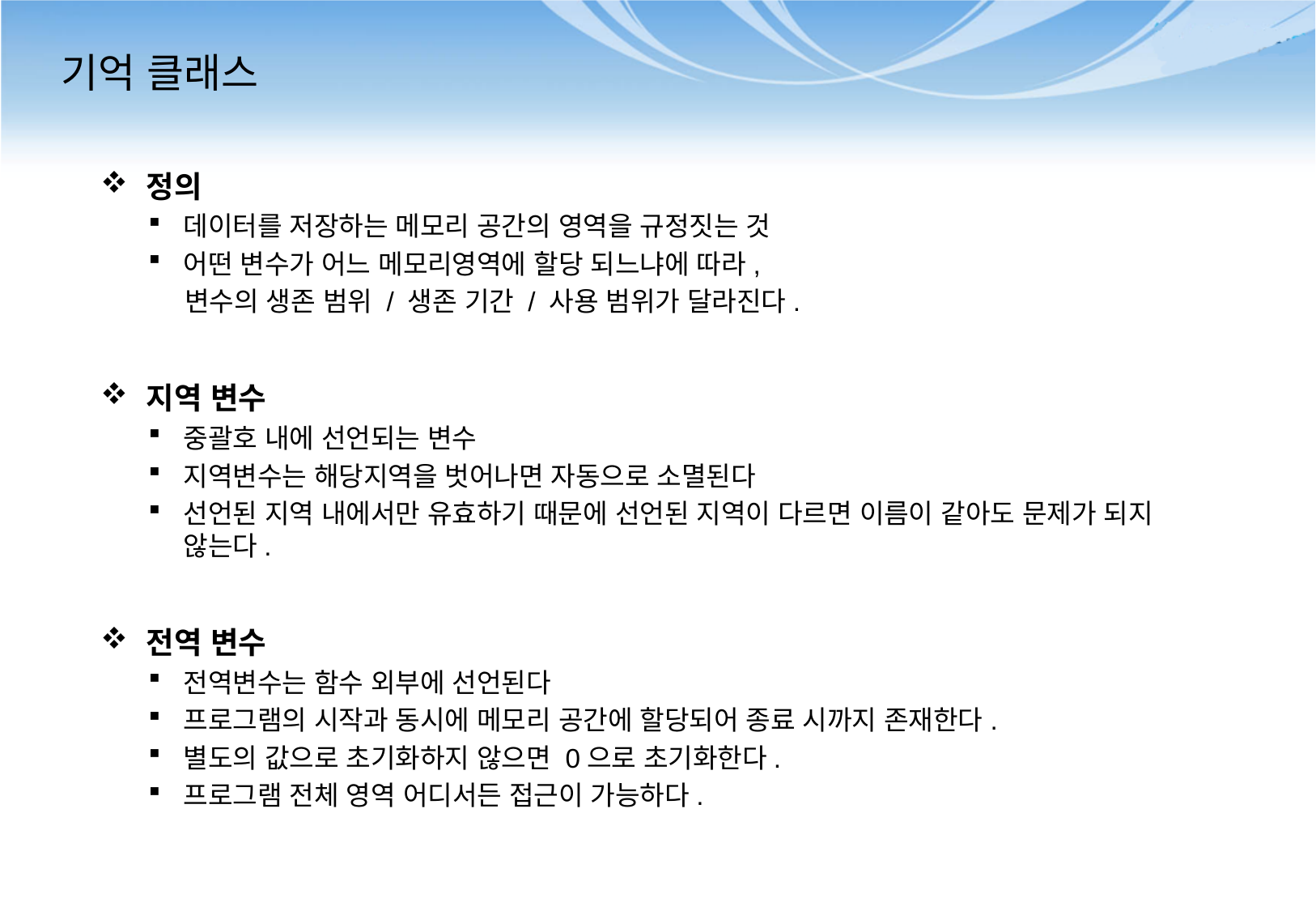

# 기억 클래스
정의
데이터를 저장하는 메모리 공간의 영역을 규정짓는 것
어떤 변수가 어느 메모리영역에 할당 되느냐에 따라,
    변수의 생존 범위 / 생존 기간 / 사용 범위가 달라진다.

지역 변수
중괄호 내에 선언되는 변수
지역변수는 해당지역을 벗어나면 자동으로 소멸된다
선언된 지역 내에서만 유효하기 때문에 선언된 지역이 다르면 이름이 같아도 문제가 되지 않는다.

전역 변수
전역변수는 함수 외부에 선언된다
프로그램의 시작과 동시에 메모리 공간에 할당되어 종료 시까지 존재한다.
별도의 값으로 초기화하지 않으면 0으로 초기화한다.
프로그램 전체 영역 어디서든 접근이 가능하다.